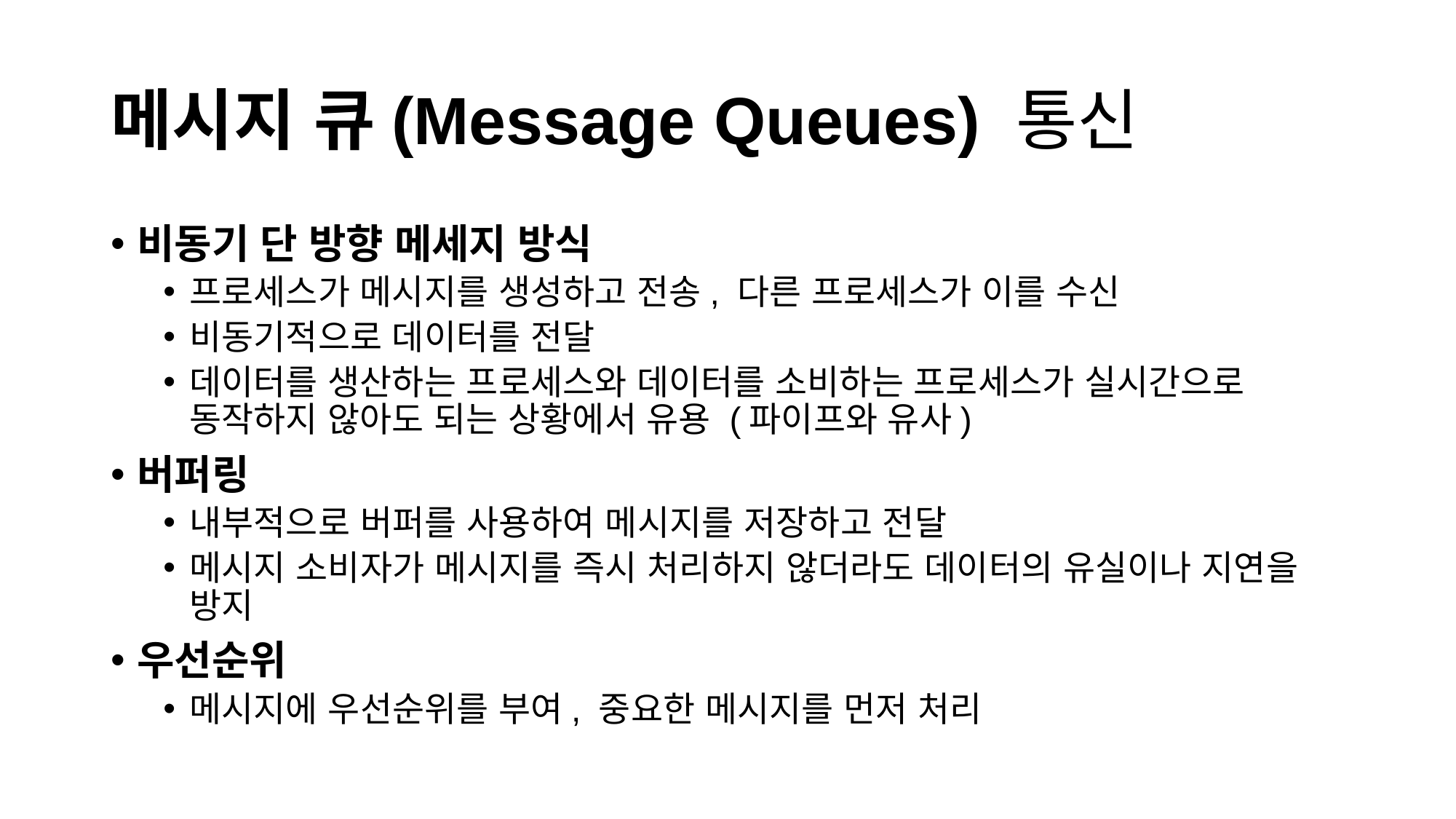

# 메시지 큐(Message Queues) 통신
비동기 단 방향 메세지 방식
프로세스가 메시지를 생성하고 전송, 다른 프로세스가 이를 수신
비동기적으로 데이터를 전달
데이터를 생산하는 프로세스와 데이터를 소비하는 프로세스가 실시간으로 동작하지 않아도 되는 상황에서 유용 (파이프와 유사)
버퍼링
내부적으로 버퍼를 사용하여 메시지를 저장하고 전달
메시지 소비자가 메시지를 즉시 처리하지 않더라도 데이터의 유실이나 지연을 방지
우선순위
메시지에 우선순위를 부여, 중요한 메시지를 먼저 처리